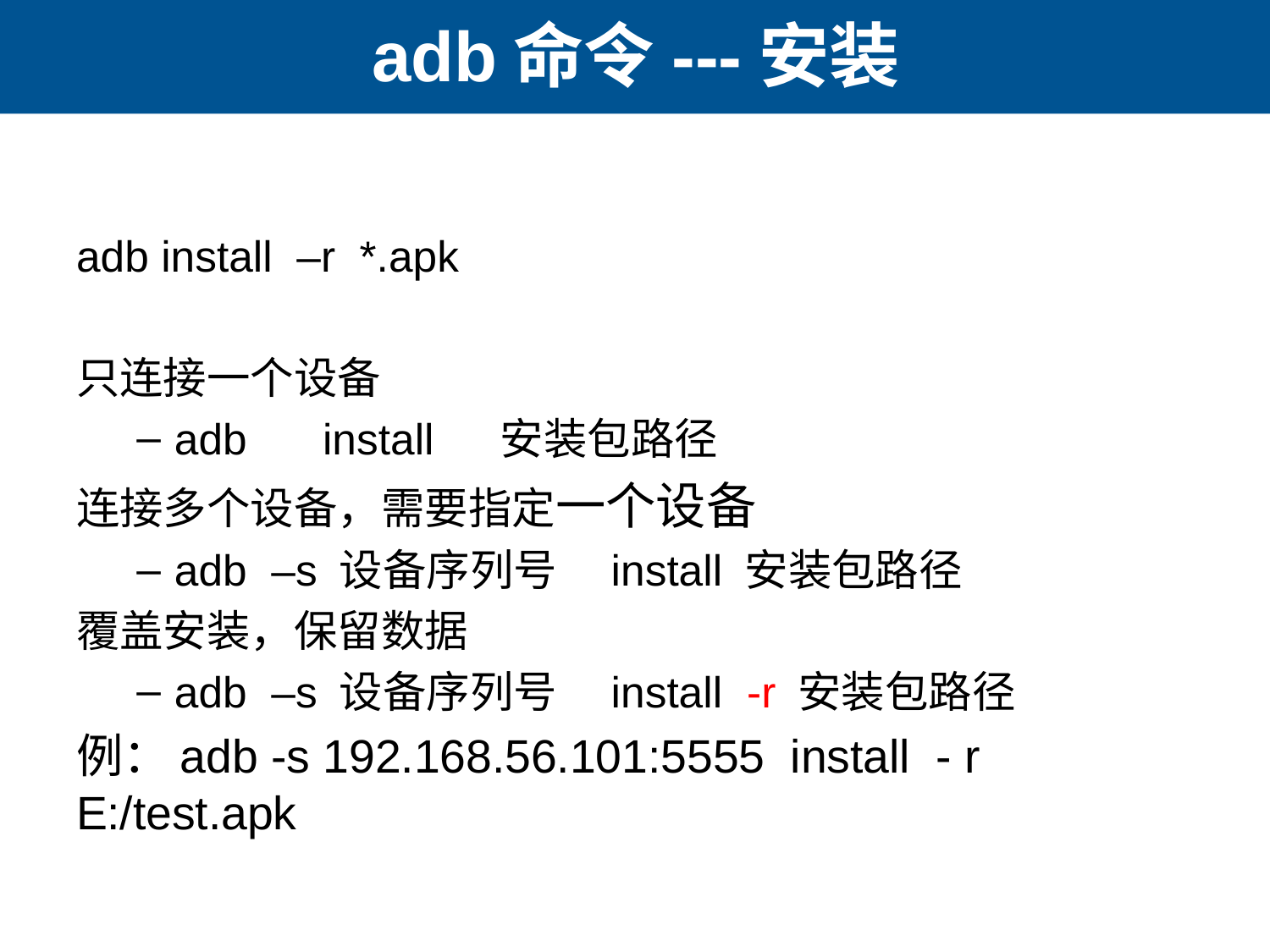

# adb命令---安装
adb install  –r  *.apk

只连接一个设备
adb 　install 　安装包路径
连接多个设备，需要指定一个设备
adb  –s 设备序列号　install 安装包路径
覆盖安装，保留数据
adb  –s 设备序列号　install  -r 安装包路径
例：adb -s 192.168.56.101:5555  install  - r  E:/test.apk